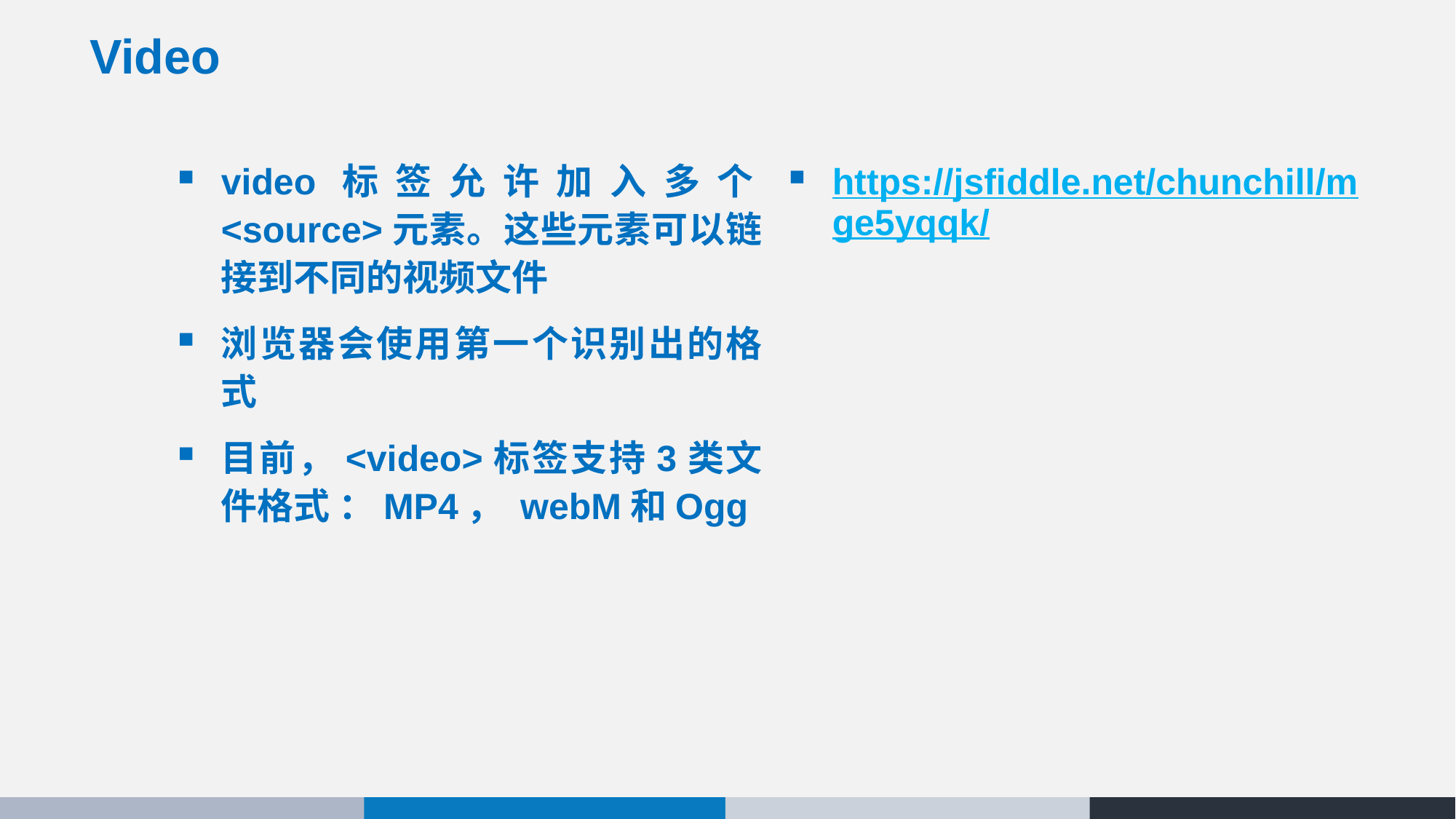

# Video
video标签允许加入多个<source>元素。这些元素可以链接到不同的视频文件
浏览器会使用第一个识别出的格式
目前，<video>标签支持3类文件格式 ：MP4， webM和Ogg
https://jsfiddle.net/chunchill/mge5yqqk/